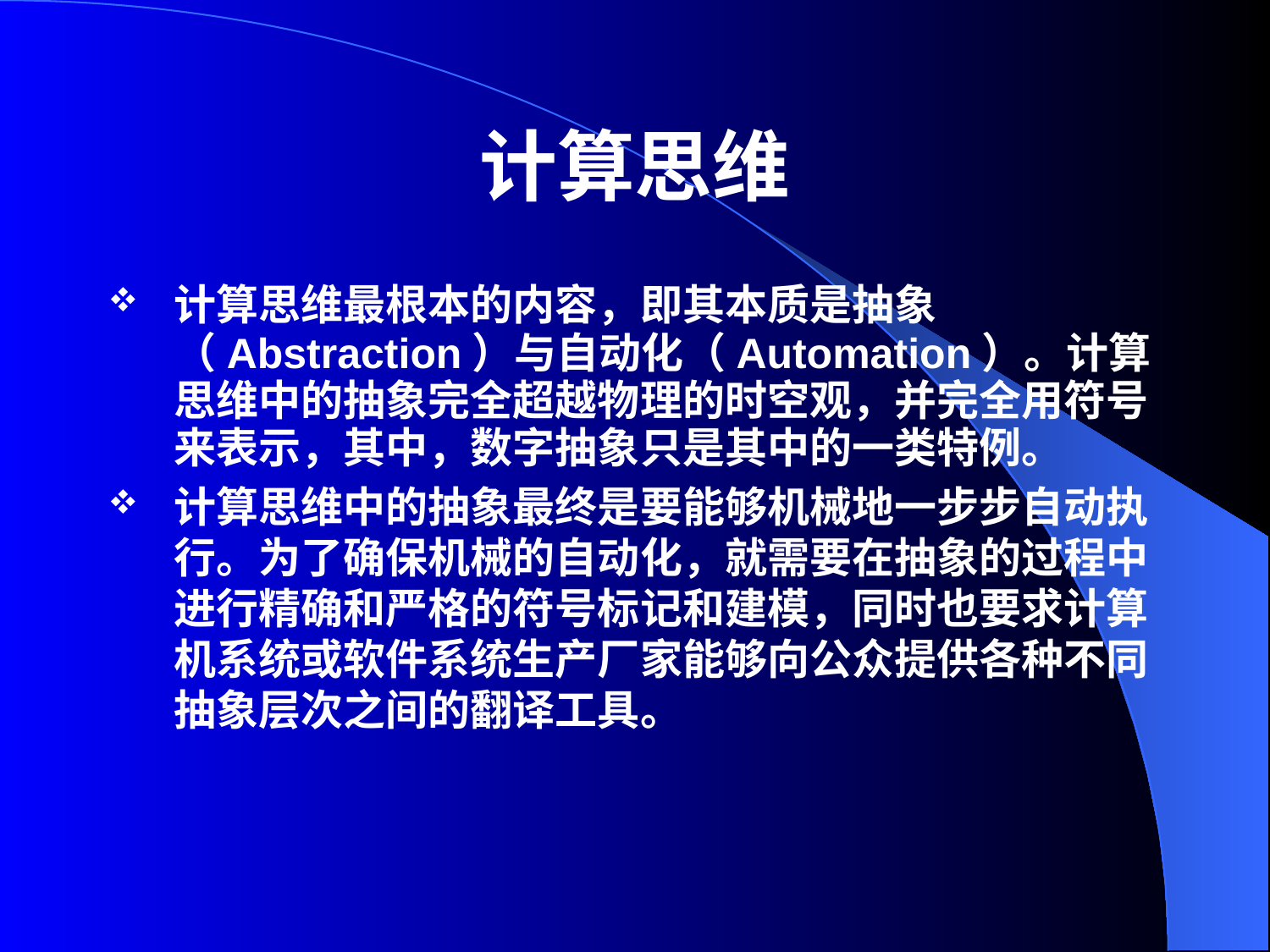

# 计算思维
计算思维最根本的内容，即其本质是抽象（Abstraction）与自动化（Automation）。计算思维中的抽象完全超越物理的时空观，并完全用符号来表示，其中，数字抽象只是其中的一类特例。
计算思维中的抽象最终是要能够机械地一步步自动执行。为了确保机械的自动化，就需要在抽象的过程中进行精确和严格的符号标记和建模，同时也要求计算机系统或软件系统生产厂家能够向公众提供各种不同抽象层次之间的翻译工具。